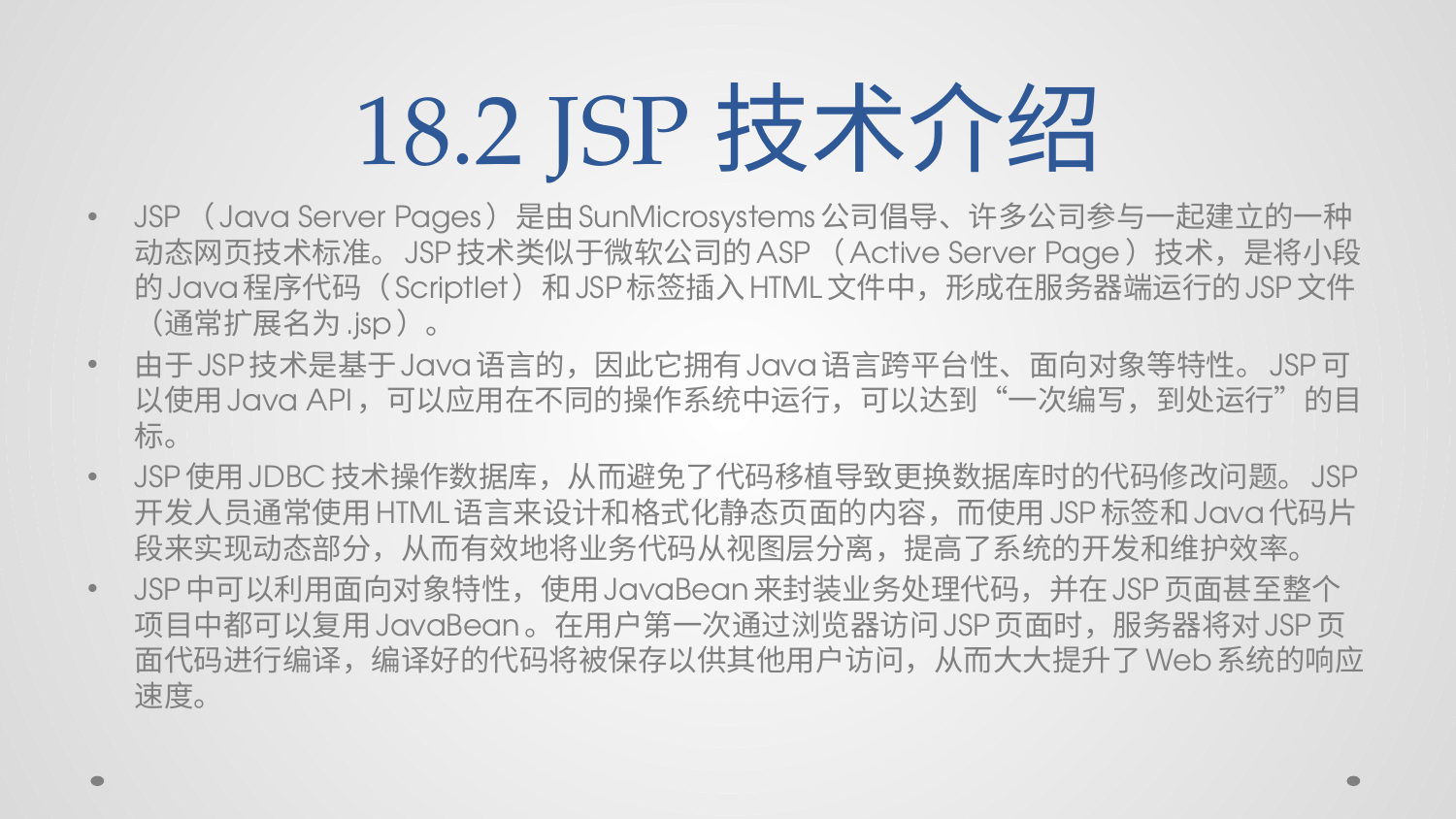

# 18.2 JSP技术介绍
JSP（Java Server Pages）是由SunMicrosystems公司倡导、许多公司参与一起建立的一种动态网页技术标准。JSP技术类似于微软公司的ASP（Active Server Page）技术，是将小段的Java程序代码（Scriptlet）和JSP标签插入HTML文件中，形成在服务器端运行的JSP文件（通常扩展名为.jsp）。
由于JSP技术是基于Java语言的，因此它拥有Java语言跨平台性、面向对象等特性。JSP可以使用Java API，可以应用在不同的操作系统中运行，可以达到“一次编写，到处运行”的目标。
JSP使用JDBC技术操作数据库，从而避免了代码移植导致更换数据库时的代码修改问题。JSP开发人员通常使用HTML语言来设计和格式化静态页面的内容，而使用JSP标签和Java代码片段来实现动态部分，从而有效地将业务代码从视图层分离，提高了系统的开发和维护效率。
JSP中可以利用面向对象特性，使用JavaBean来封装业务处理代码，并在JSP页面甚至整个项目中都可以复用JavaBean。在用户第一次通过浏览器访问JSP页面时，服务器将对JSP页面代码进行编译，编译好的代码将被保存以供其他用户访问，从而大大提升了Web系统的响应速度。